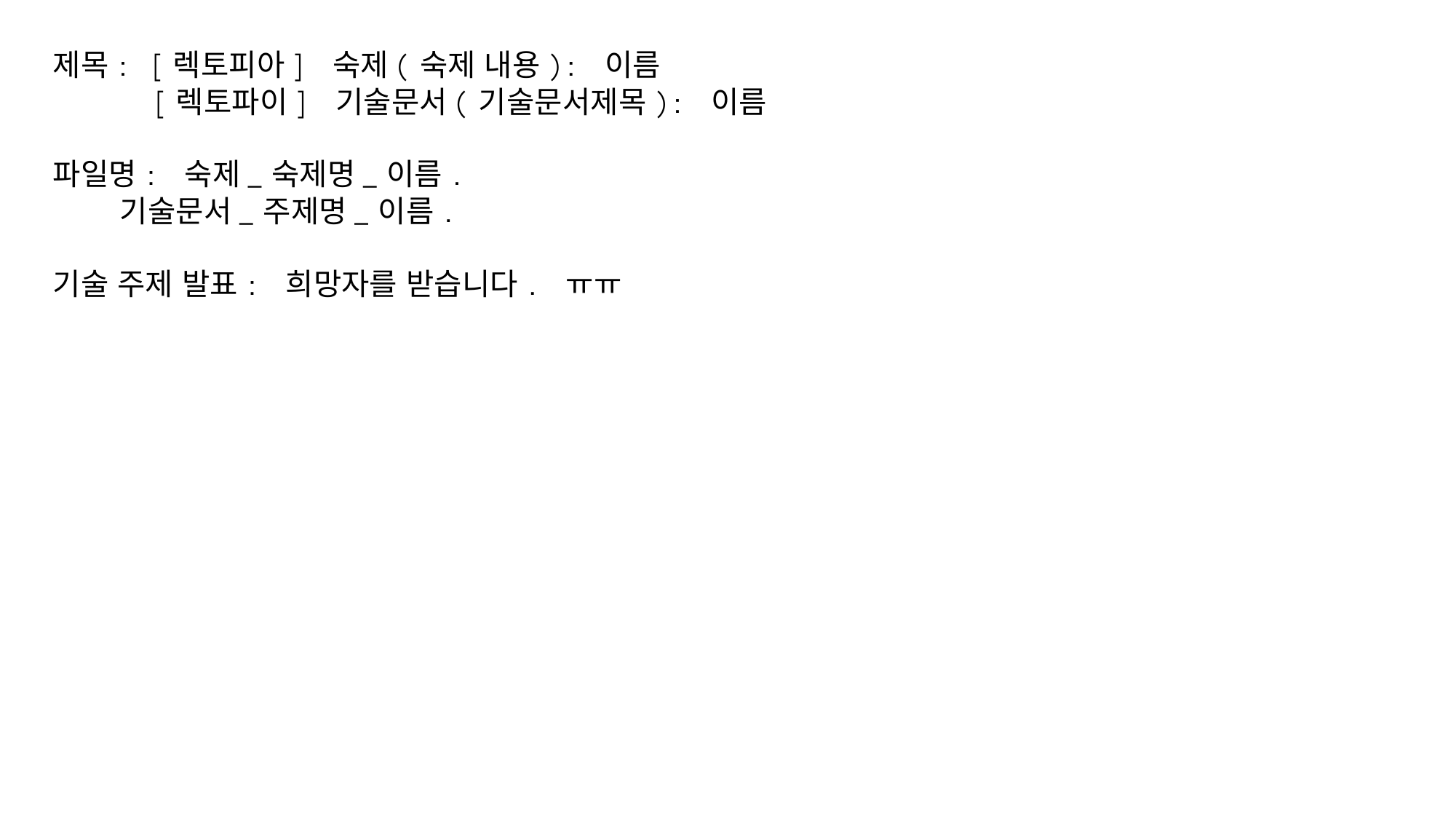

제목: [렉토피아] 숙제(숙제 내용): 이름
      [렉토파이] 기술문서(기술문서제목): 이름

파일명: 숙제_숙제명_이름.
       기술문서_주제명_이름.

기술 주제 발표: 희망자를 받습니다. ㅠㅠ